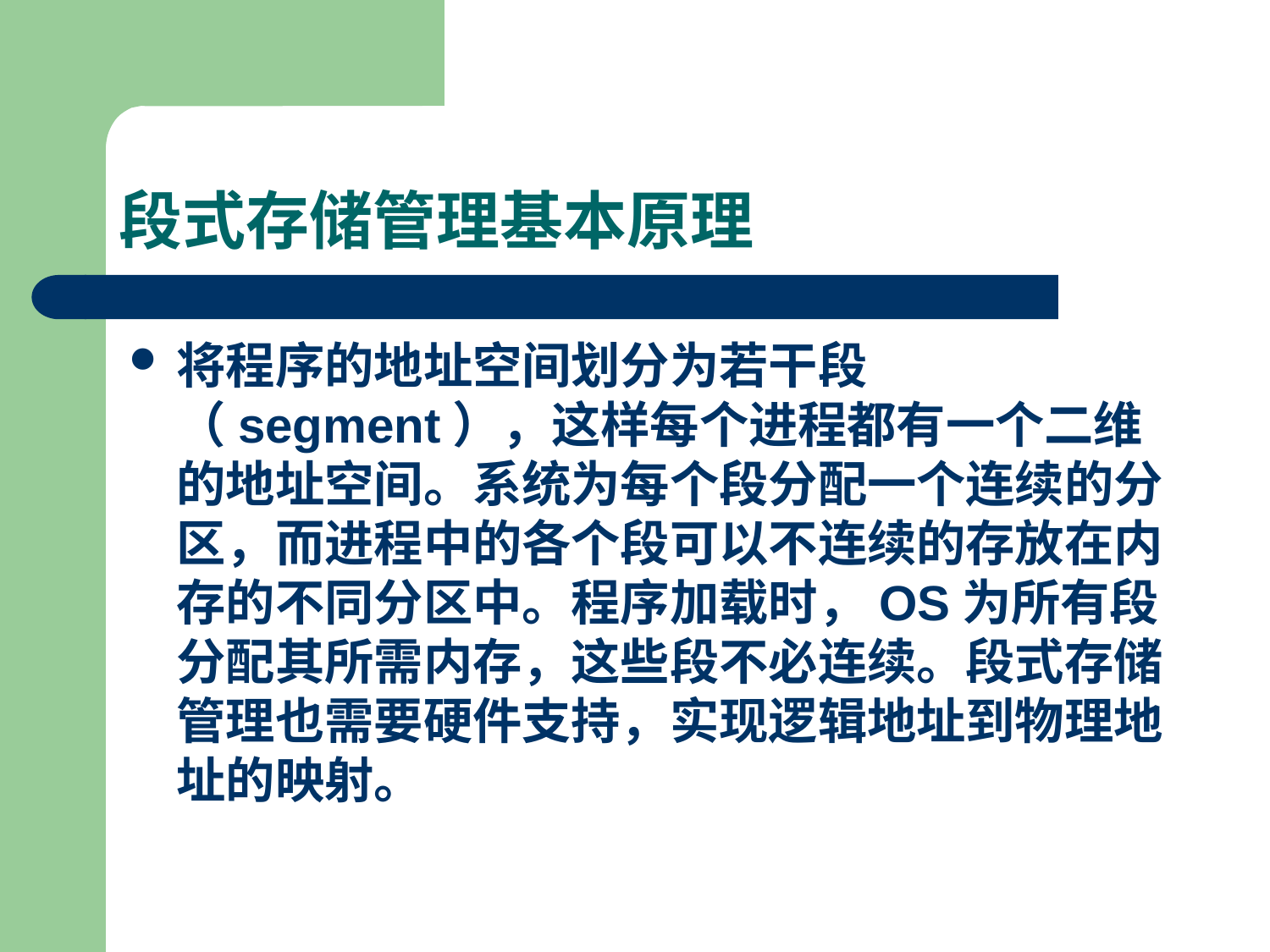

# 段式存储管理基本原理
将程序的地址空间划分为若干段（segment），这样每个进程都有一个二维的地址空间。系统为每个段分配一个连续的分区，而进程中的各个段可以不连续的存放在内存的不同分区中。程序加载时，OS为所有段分配其所需内存，这些段不必连续。段式存储管理也需要硬件支持，实现逻辑地址到物理地址的映射。